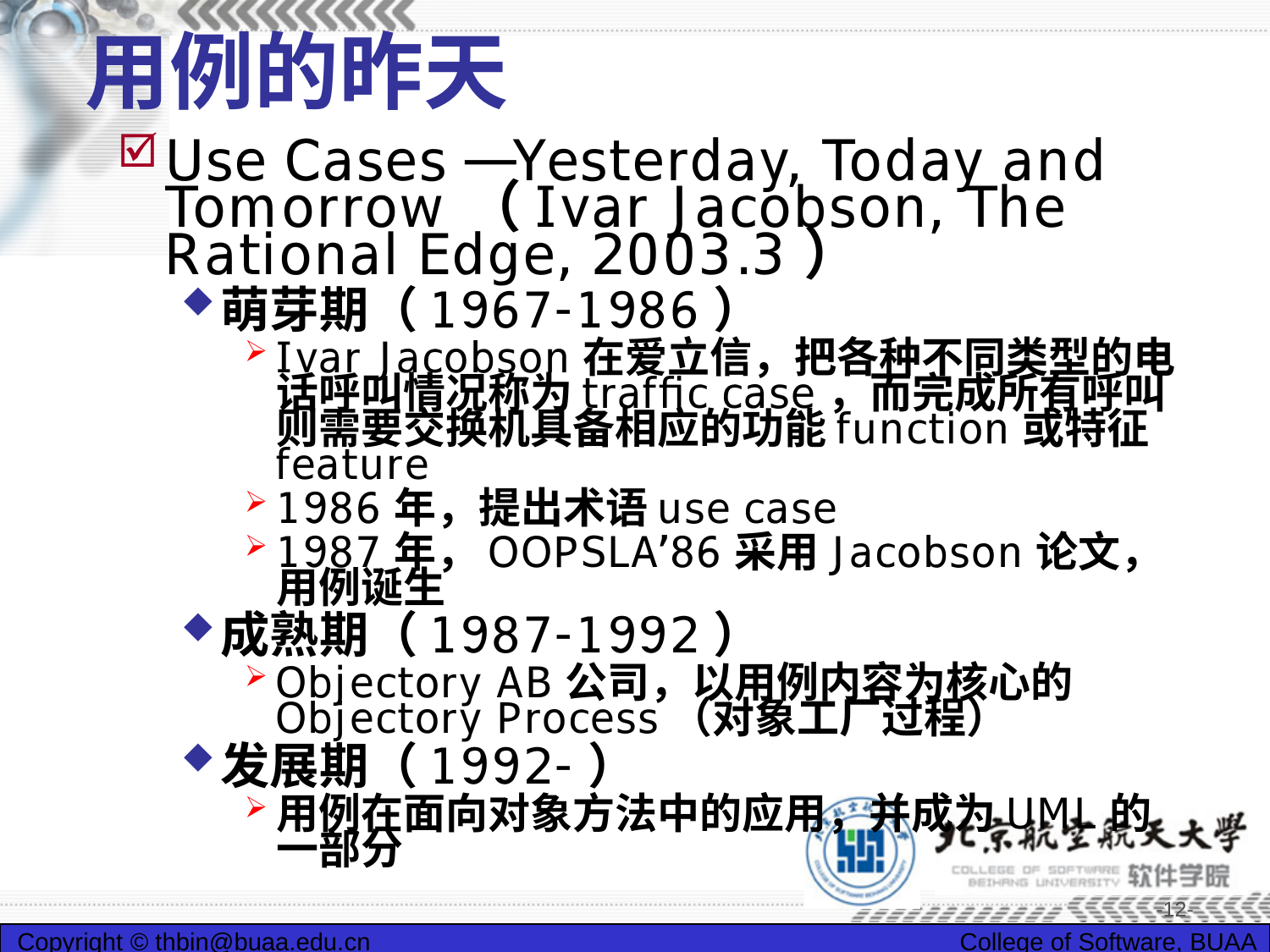

# 用例的昨天
Use Cases —Yesterday, Today and Tomorrow（Ivar Jacobson, The Rational Edge, 2003.3）
萌芽期（1967-1986）
Ivar Jacobson在爱立信，把各种不同类型的电话呼叫情况称为traffic case，而完成所有呼叫则需要交换机具备相应的功能function或特征feature
1986年，提出术语use case
1987年，OOPSLA’86采用Jacobson论文，用例诞生
成熟期（1987-1992）
Objectory AB公司，以用例内容为核心的Objectory Process（对象工厂过程）
发展期（1992-）
用例在面向对象方法中的应用，并成为UML的一部分
-12-